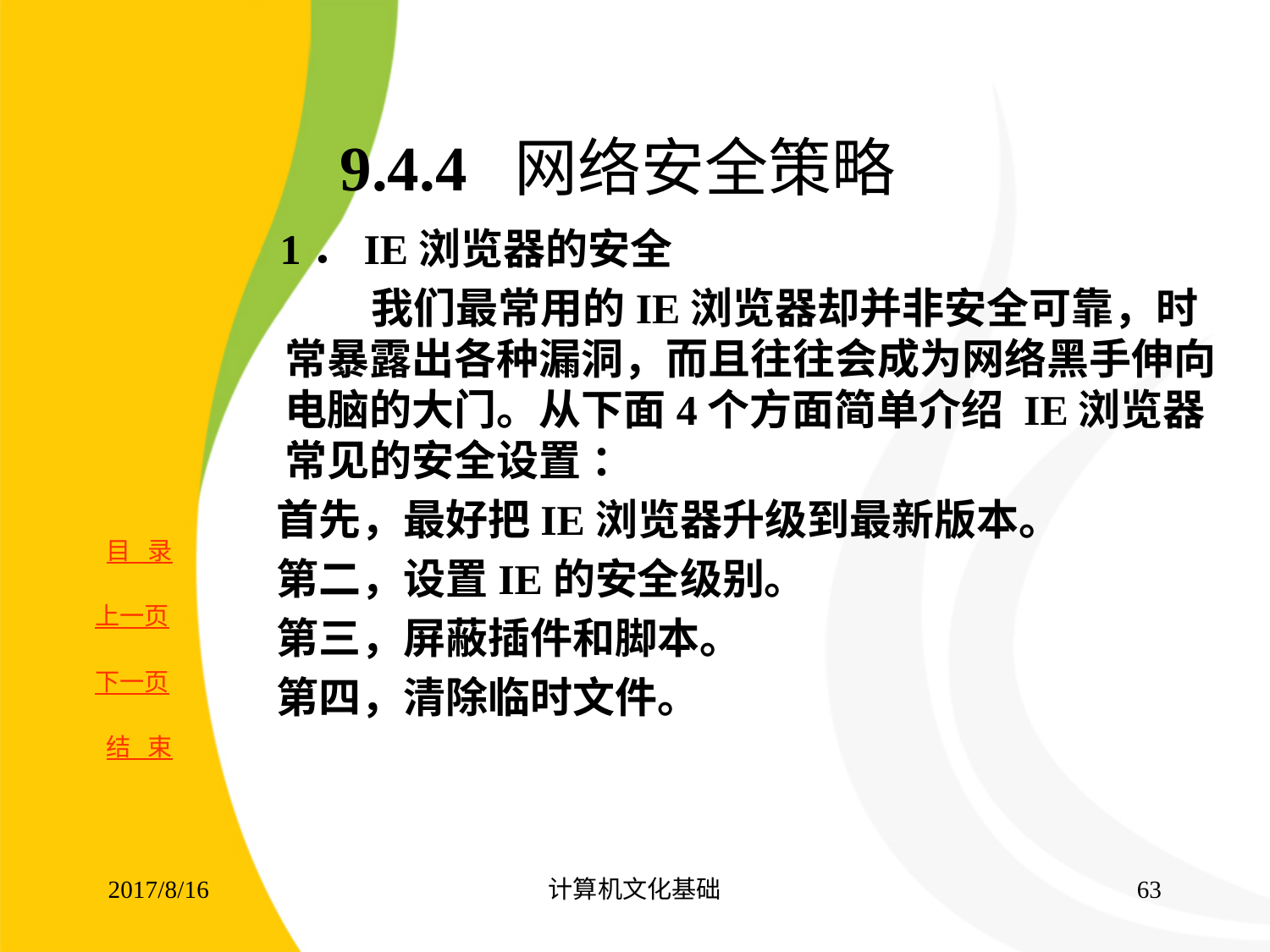

# 9.4.4  网络安全策略
    1．IE浏览器的安全
             我们最常用的IE浏览器却并非安全可靠，时常暴露出各种漏洞，而且往往会成为网络黑手伸向电脑的大门。从下面4个方面简单介绍 IE浏览器常见的安全设置 ：
   首先，最好把IE浏览器升级到最新版本。
   第二，设置IE的安全级别。
   第三，屏蔽插件和脚本。
   第四，清除临时文件。
2017/8/16
计算机文化基础
63